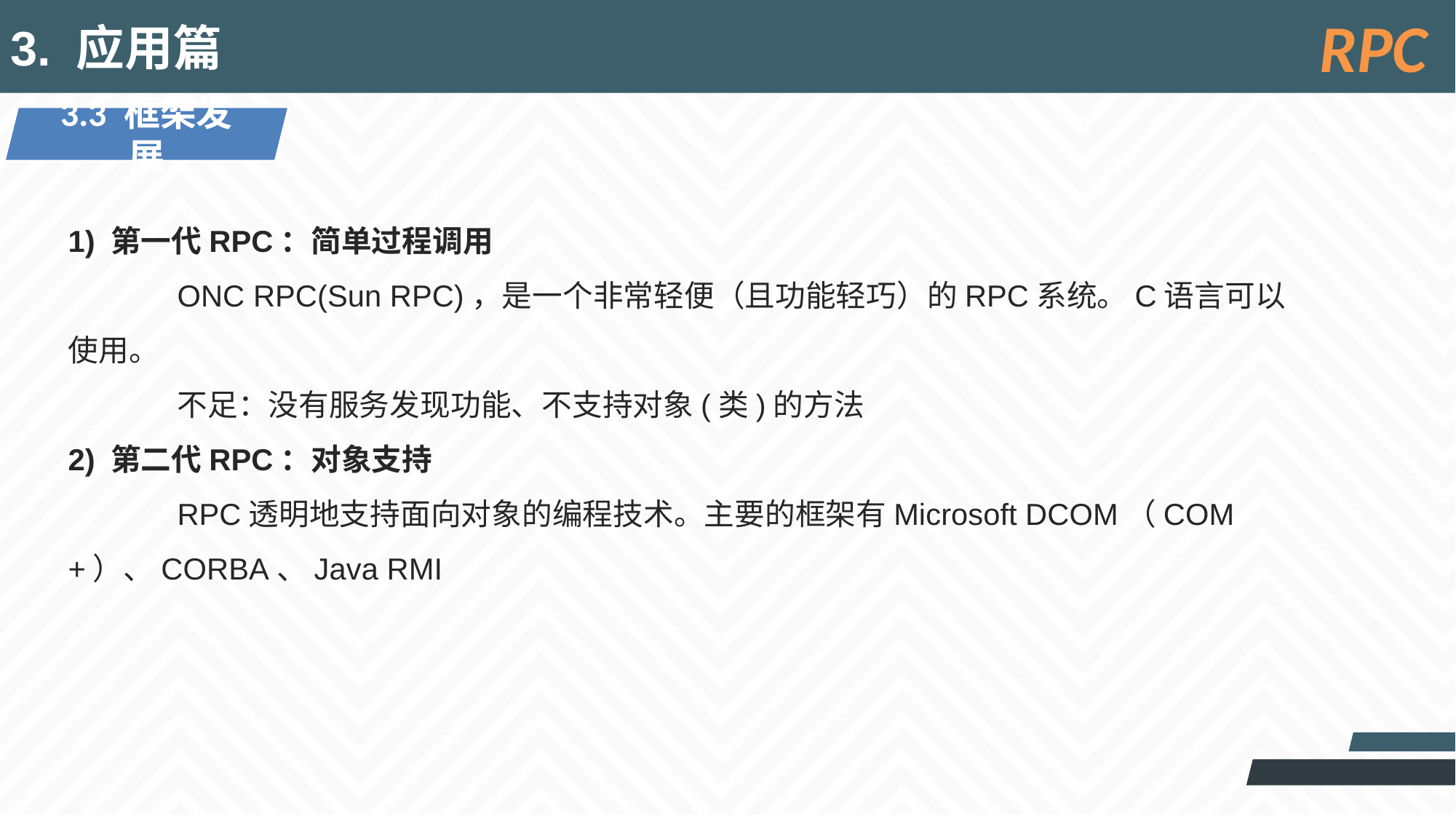

3. 应用篇
RPC
3.3 框架发展
1) 第一代RPC：简单过程调用
	ONC RPC(Sun RPC)，是一个非常轻便（且功能轻巧）的RPC系统。C语言可以使用。
	不足：没有服务发现功能、不支持对象(类)的方法
2) 第二代RPC：对象支持
	RPC透明地支持面向对象的编程技术。主要的框架有Microsoft DCOM（COM +）、CORBA、Java RMI